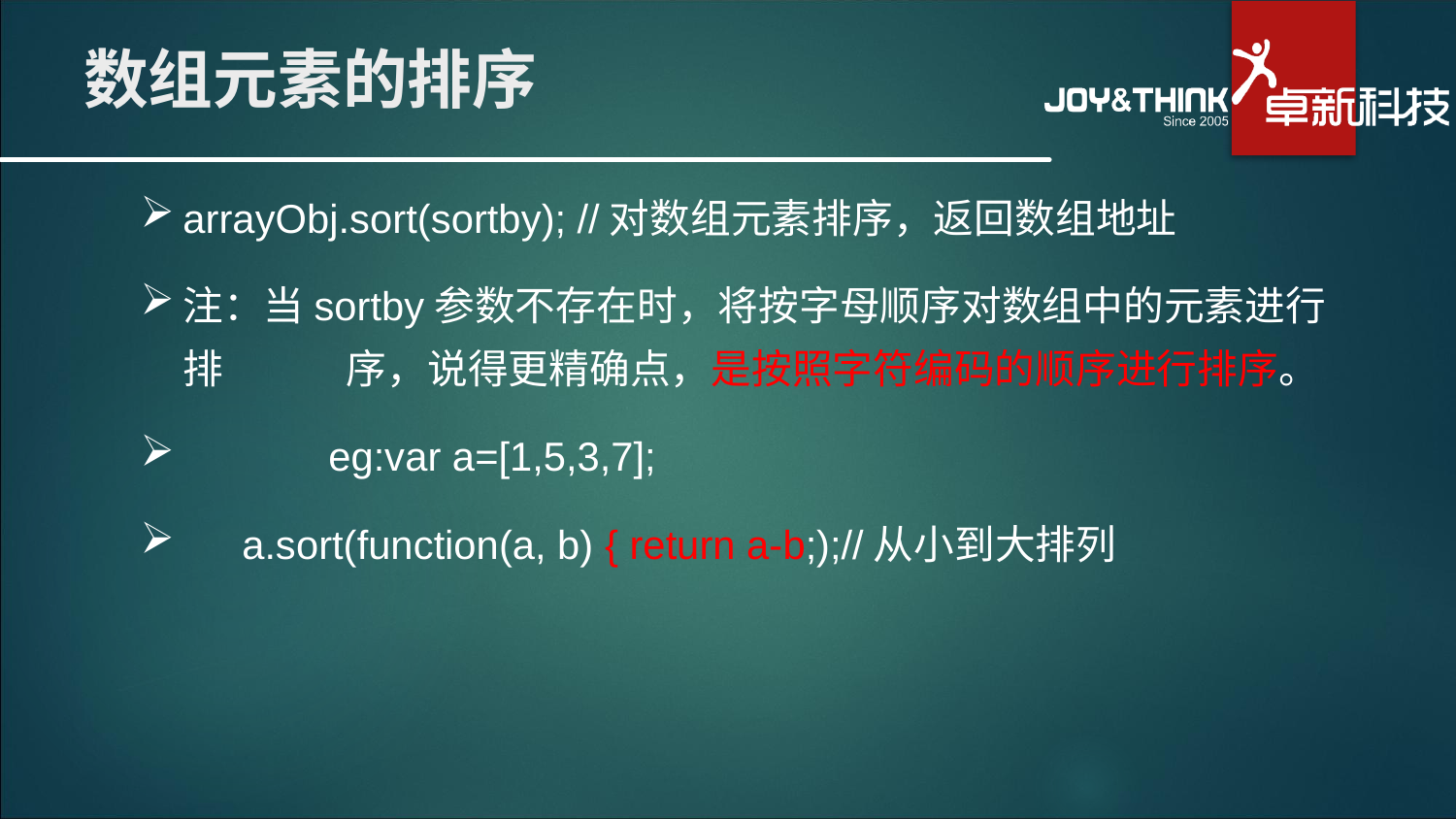

# 数组元素的排序
arrayObj.sort(sortby); //对数组元素排序，返回数组地址
注：当sortby参数不存在时，将按字母顺序对数组中的元素进行排	  序，说得更精确点，是按照字符编码的顺序进行排序。
	eg:var a=[1,5,3,7];
　 a.sort(function(a, b) { return a-b;);//从小到大排列